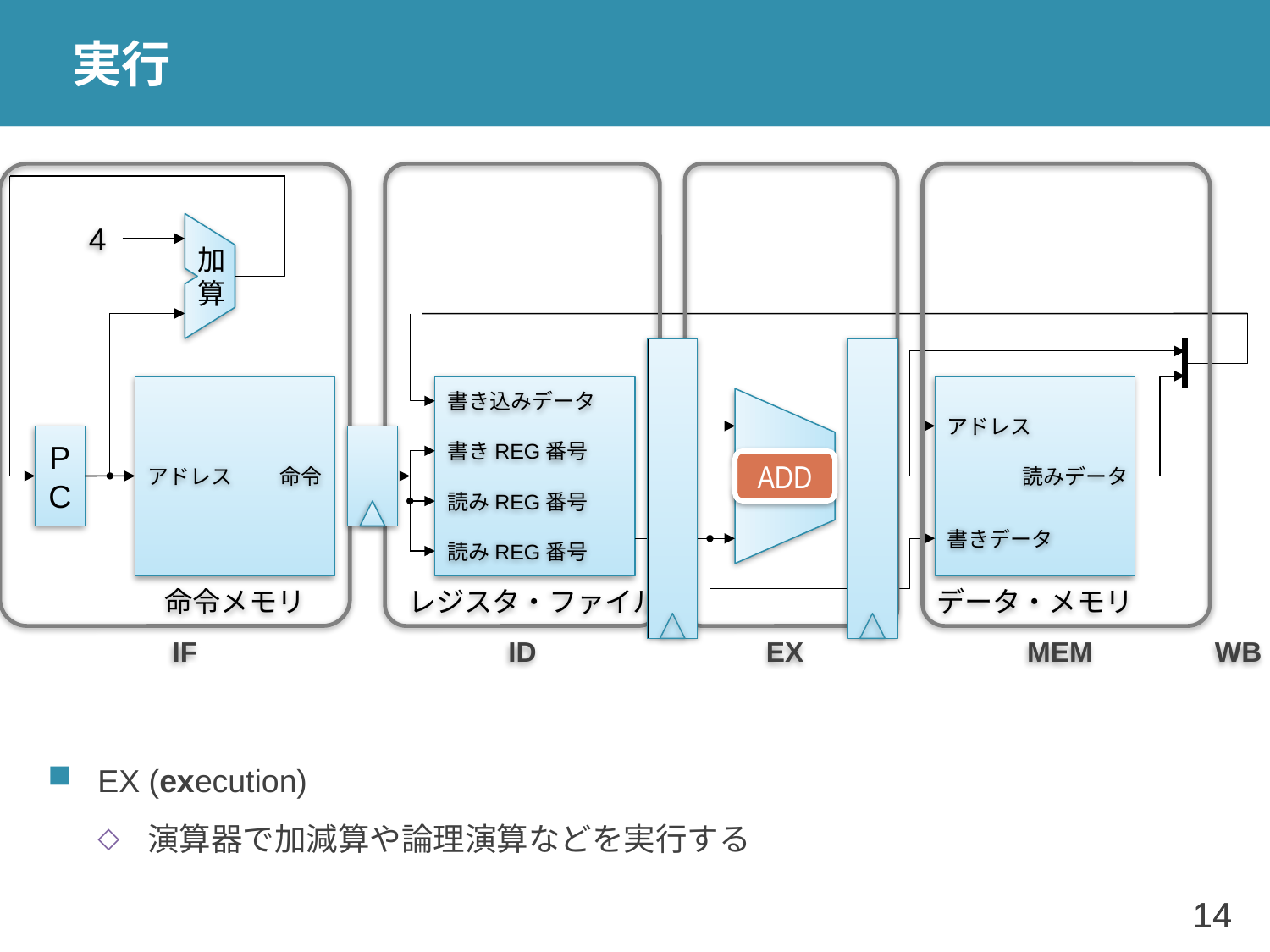

# 実行

4
加算

書き込みデータ

アドレス
ALU
PC

書きREG番号

アドレス
命令
ADD
読みデータ
読みREG番号
書きデータ
読みREG番号

命令メモリ
レジスタ・ファイル
データ・メモリ

IF
ID
EX
MEM
WB
EX (execution)
演算器で加減算や論理演算などを実行する